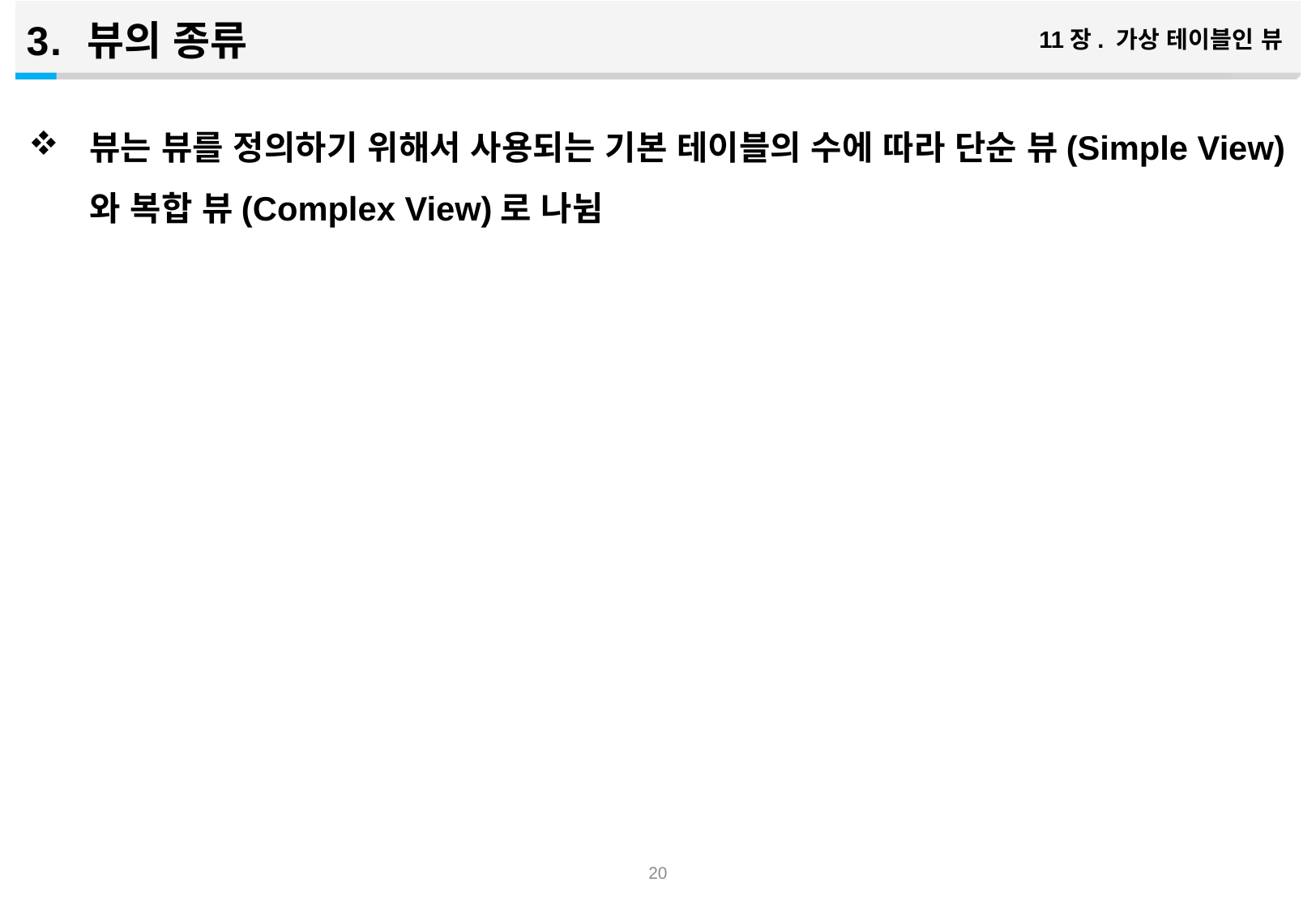

뷰의 종류
11장. 가상 테이블인 뷰
뷰는 뷰를 정의하기 위해서 사용되는 기본 테이블의 수에 따라 단순 뷰(Simple View)와 복합 뷰(Complex View)로 나뉨

20